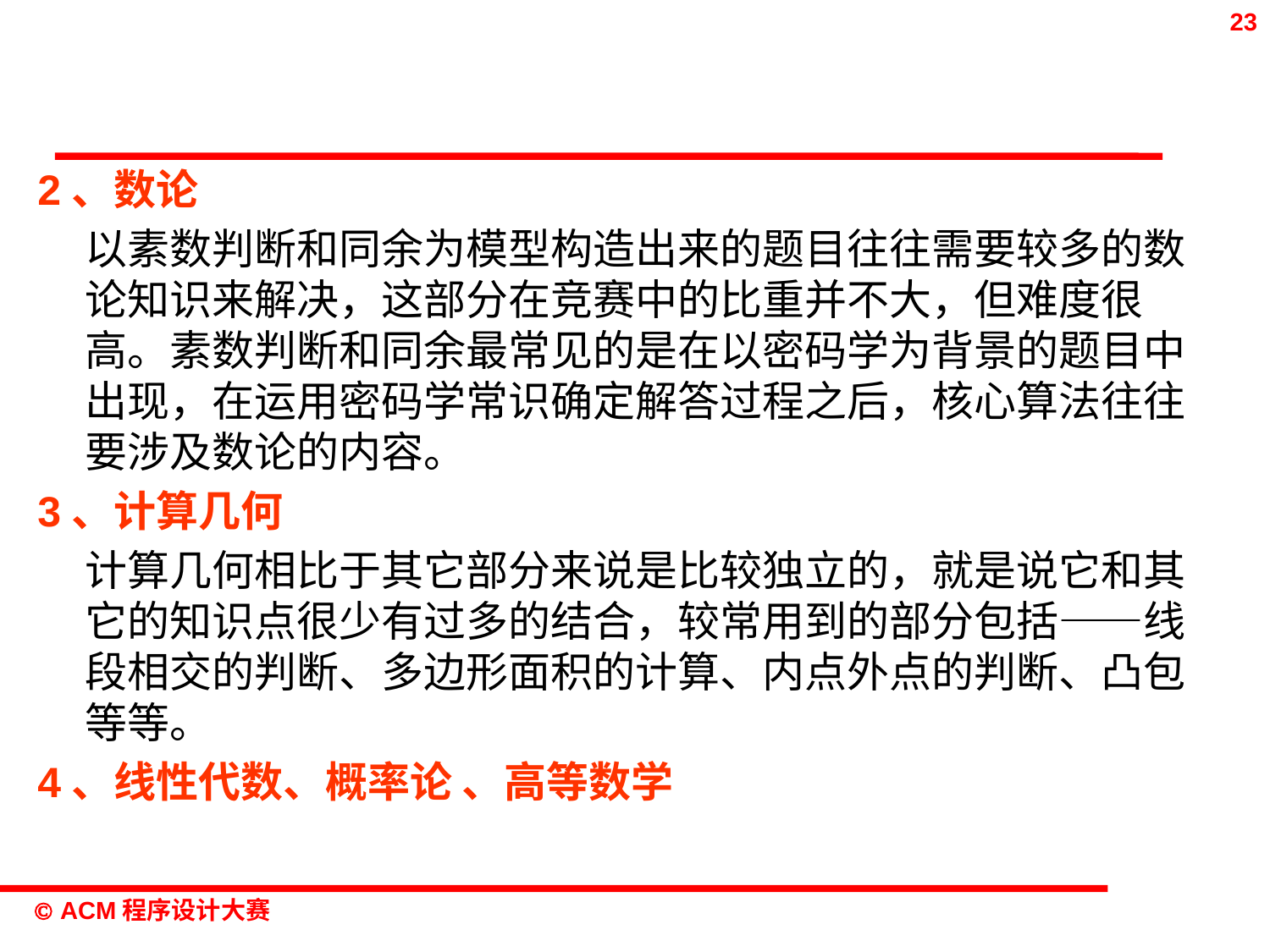

#
2、数论
	以素数判断和同余为模型构造出来的题目往往需要较多的数论知识来解决，这部分在竞赛中的比重并不大，但难度很高。素数判断和同余最常见的是在以密码学为背景的题目中出现，在运用密码学常识确定解答过程之后，核心算法往往要涉及数论的内容。
3、计算几何
	计算几何相比于其它部分来说是比较独立的，就是说它和其它的知识点很少有过多的结合，较常用到的部分包括——线段相交的判断、多边形面积的计算、内点外点的判断、凸包等等。
4、线性代数、概率论 、高等数学